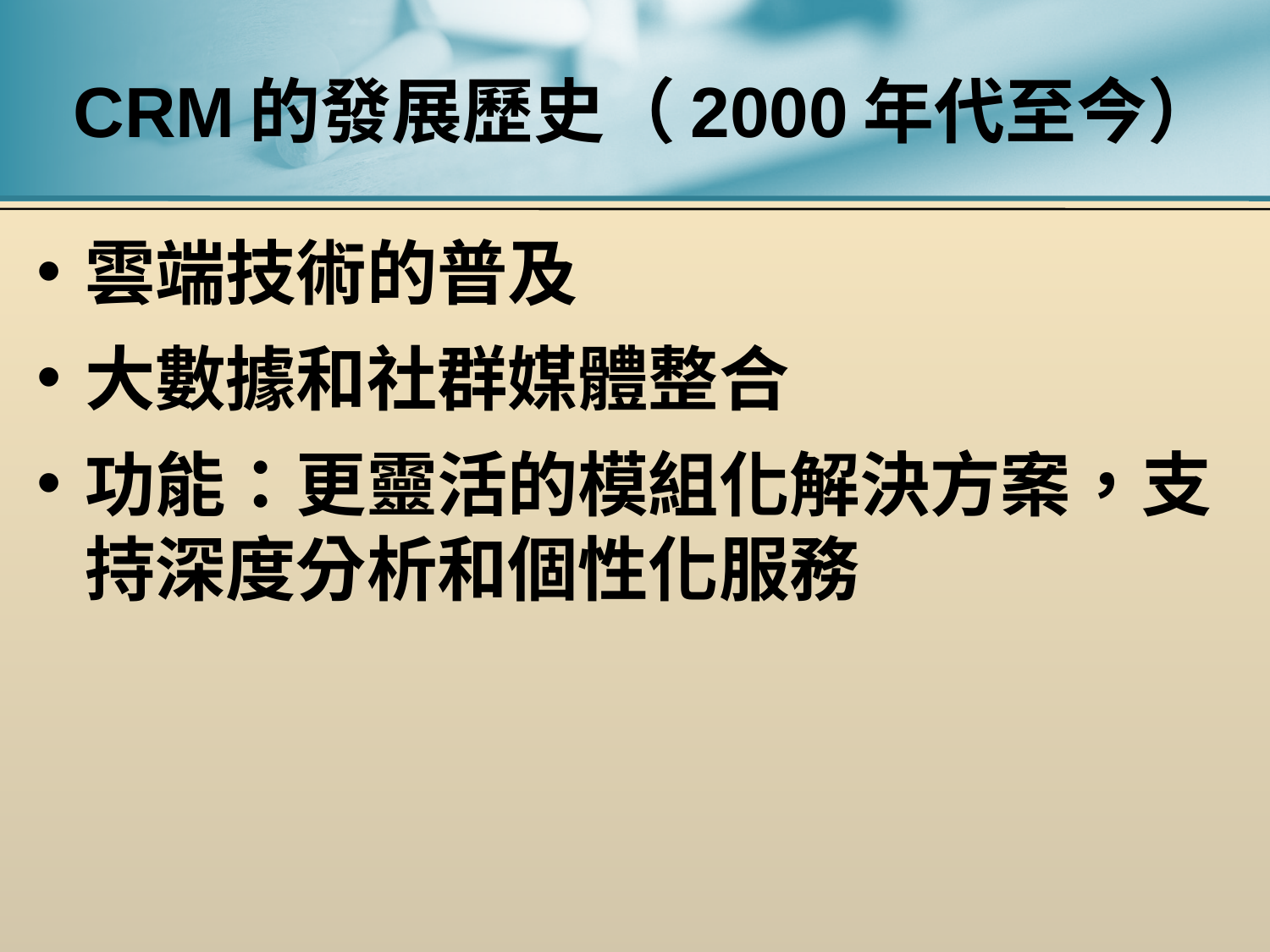

# CRM的發展歷史（2000年代至今）
雲端技術的普及
大數據和社群媒體整合
功能：更靈活的模組化解決方案，支持深度分析和個性化服務